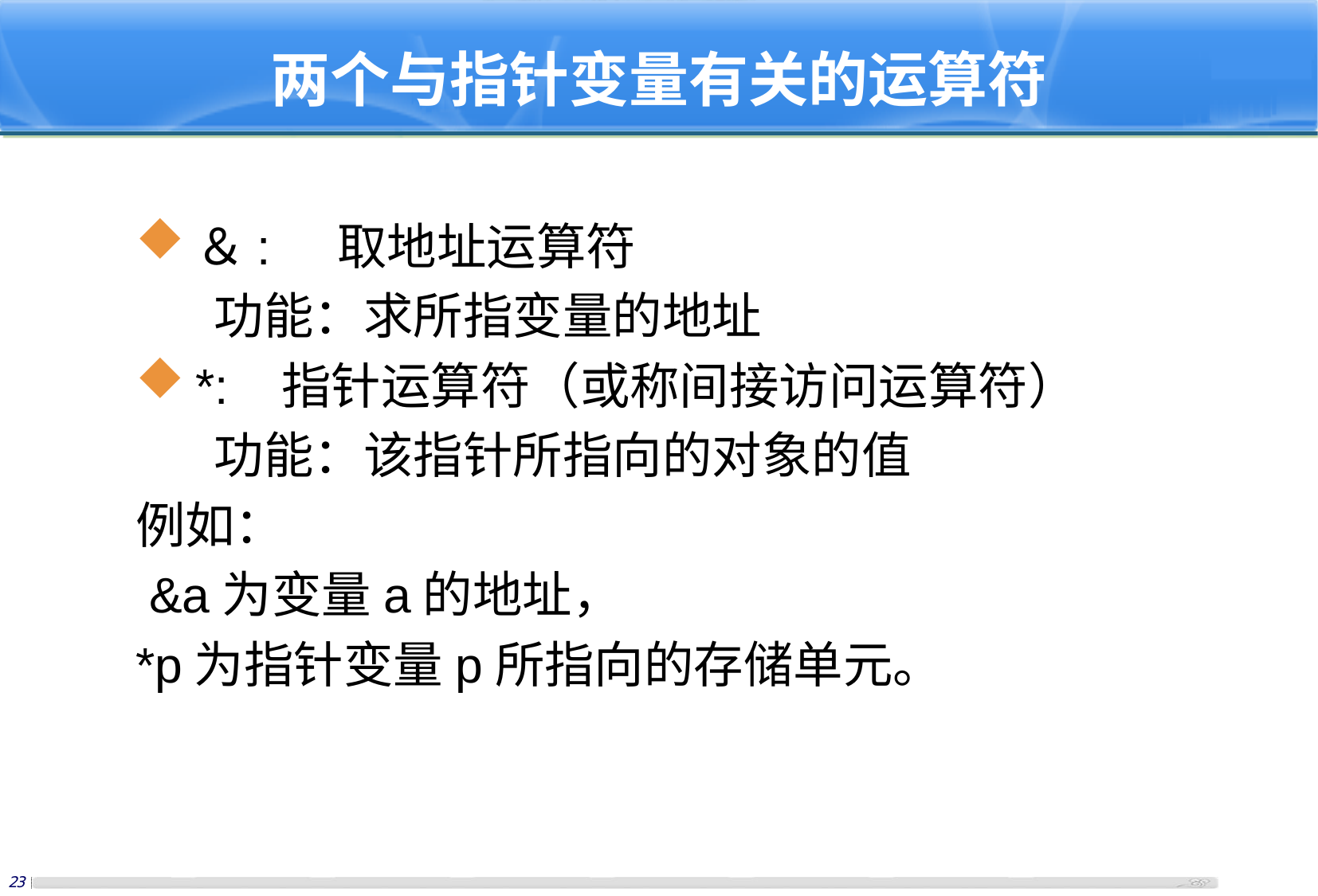

# 两个与指针变量有关的运算符
＆:    取地址运算符
      功能：求所指变量的地址
*:   指针运算符（或称间接访问运算符）
      功能：该指针所指向的对象的值
例如：
 &a为变量a的地址，
*p为指针变量p所指向的存储单元。